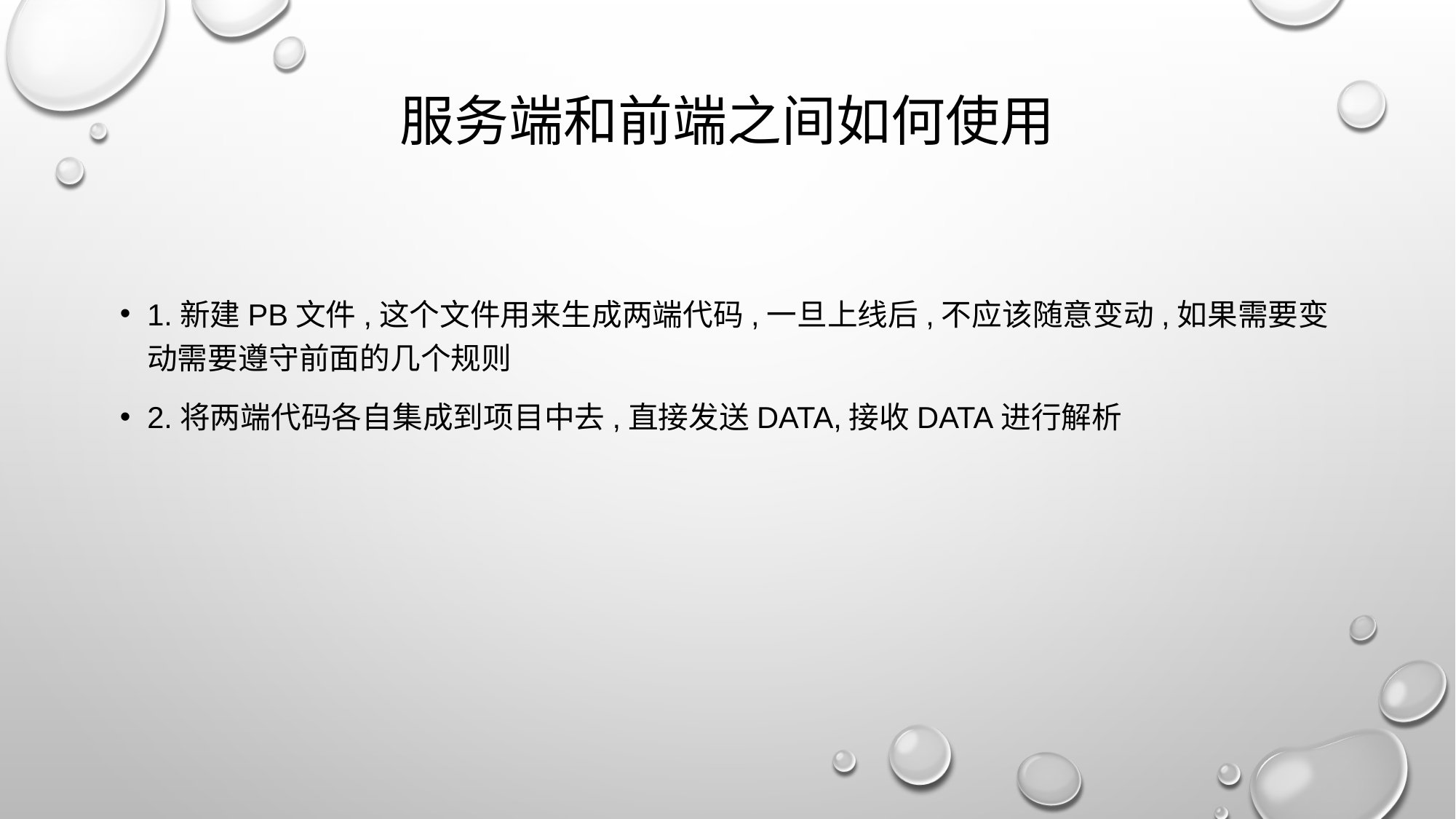

# 服务端和前端之间如何使用
1.新建PB文件,这个文件用来生成两端代码,一旦上线后,不应该随意变动,如果需要变动需要遵守前面的几个规则
2.将两端代码各自集成到项目中去,直接发送data,接收data进行解析